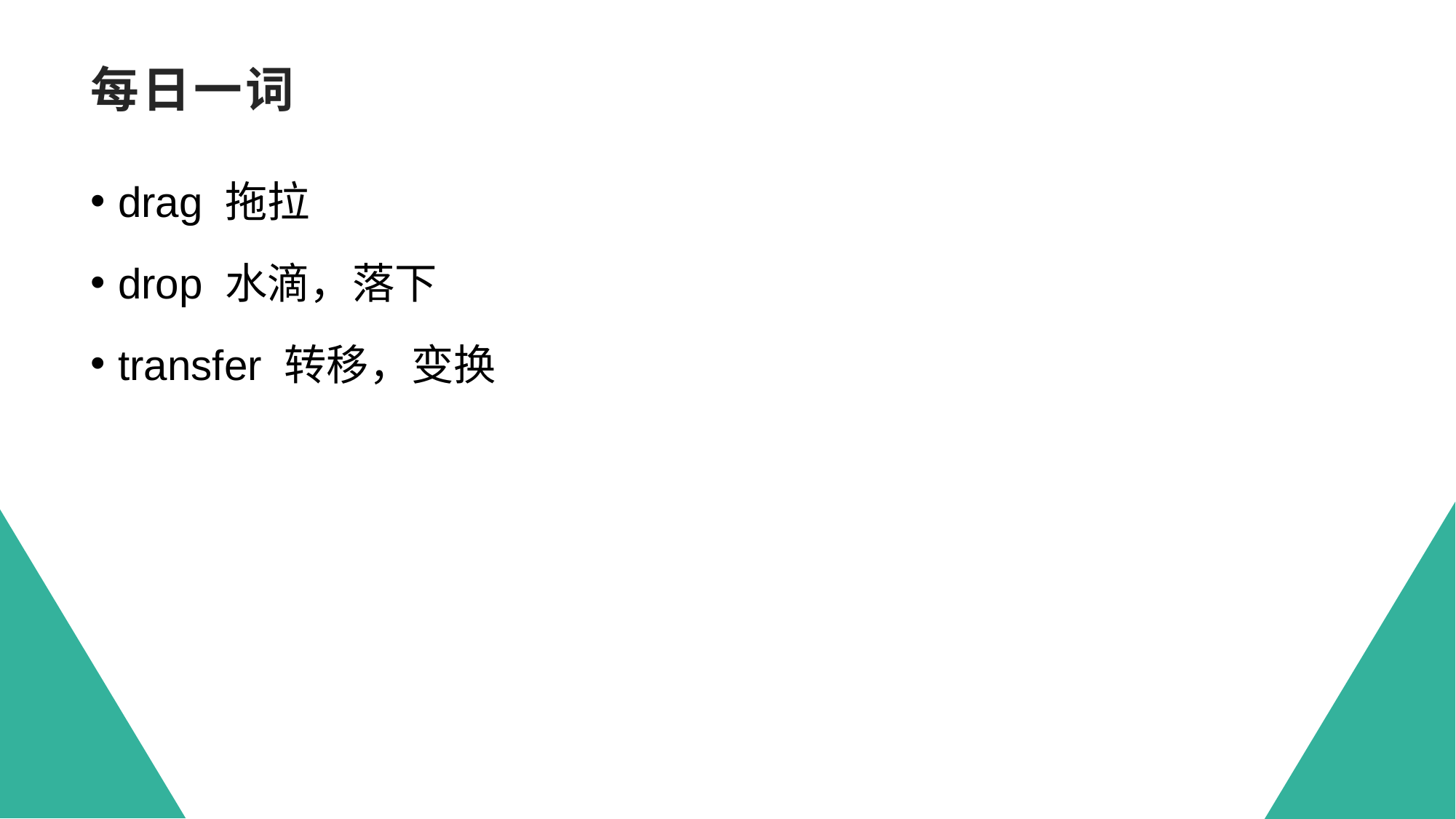

# 每日一词
drag 拖拉
drop 水滴，落下
transfer 转移，变换